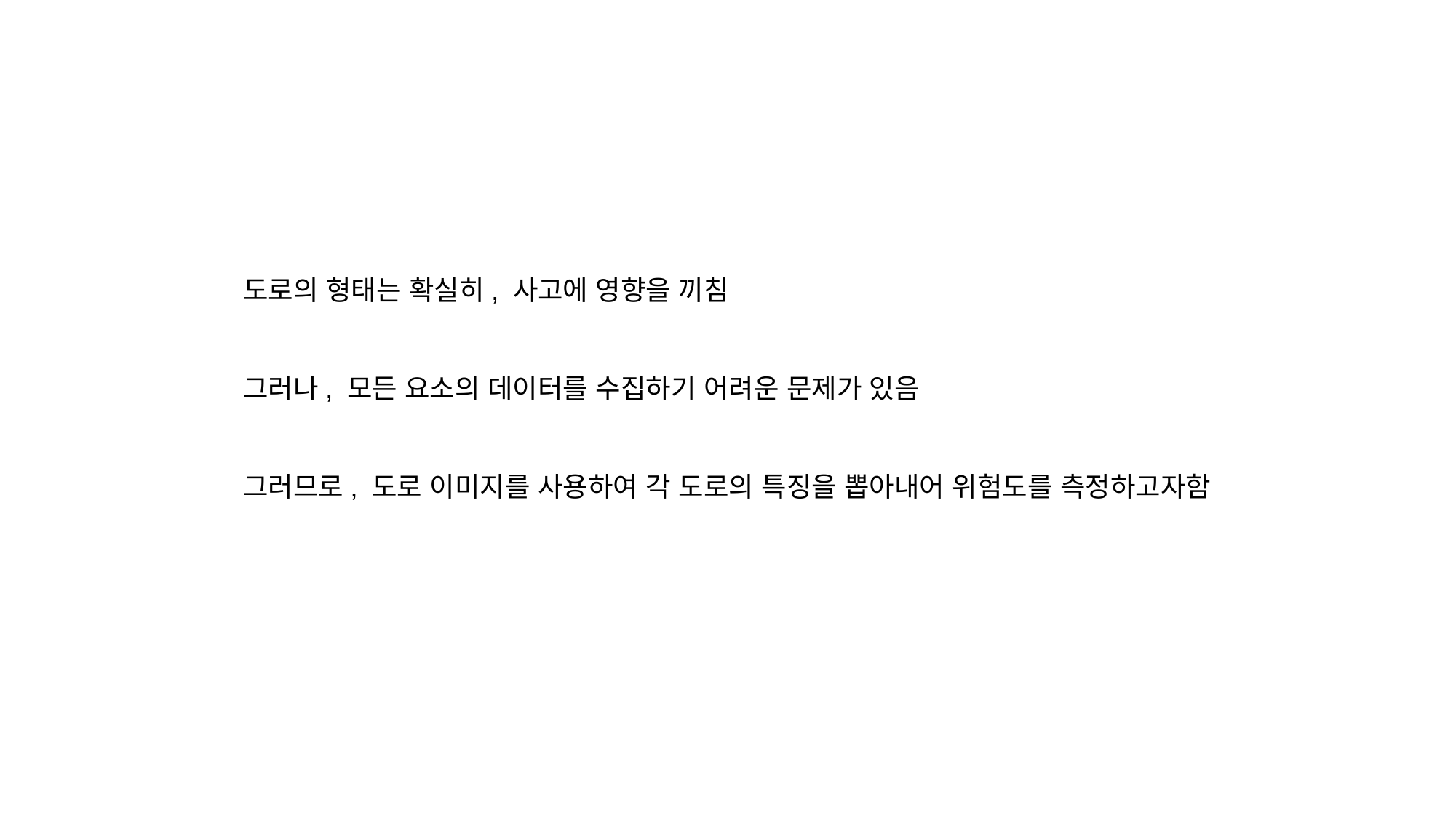

도로의 형태는 확실히, 사고에 영향을 끼침

그러나, 모든 요소의 데이터를 수집하기 어려운 문제가 있음

그러므로, 도로 이미지를 사용하여 각 도로의 특징을 뽑아내어 위험도를 측정하고자함